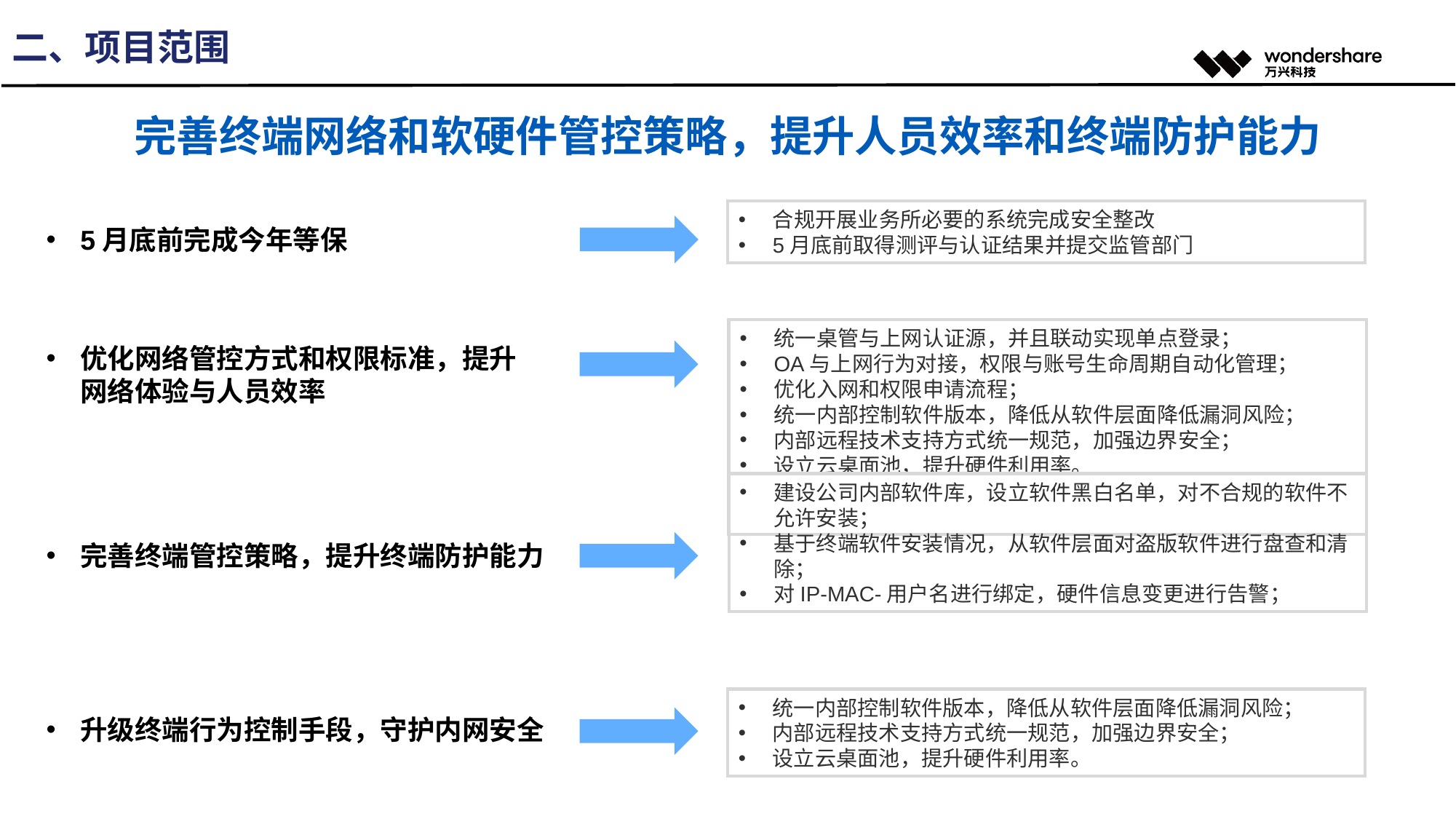

二、项目范围
完善终端网络和软硬件管控策略，提升人员效率和终端防护能力
合规开展业务所必要的系统完成安全整改
5月底前取得测评与认证结果并提交监管部门

5月底前完成今年等保
统一桌管与上网认证源，并且联动实现单点登录；
OA与上网行为对接，权限与账号生命周期自动化管理；
优化入网和权限申请流程；
统一内部控制软件版本，降低从软件层面降低漏洞风险；
内部远程技术支持方式统一规范，加强边界安全；
设立云桌面池，提升硬件利用率。

优化网络管控方式和权限标准，提升网络体验与人员效率

建设公司内部软件库，设立软件黑白名单，对不合规的软件不允许安装；
基于终端软件安装情况，从软件层面对盗版软件进行盘查和清除；
对IP-MAC-用户名进行绑定，硬件信息变更进行告警；

完善终端管控策略，提升终端防护能力
统一内部控制软件版本，降低从软件层面降低漏洞风险；
内部远程技术支持方式统一规范，加强边界安全；
设立云桌面池，提升硬件利用率。
升级终端行为控制手段，守护内网安全